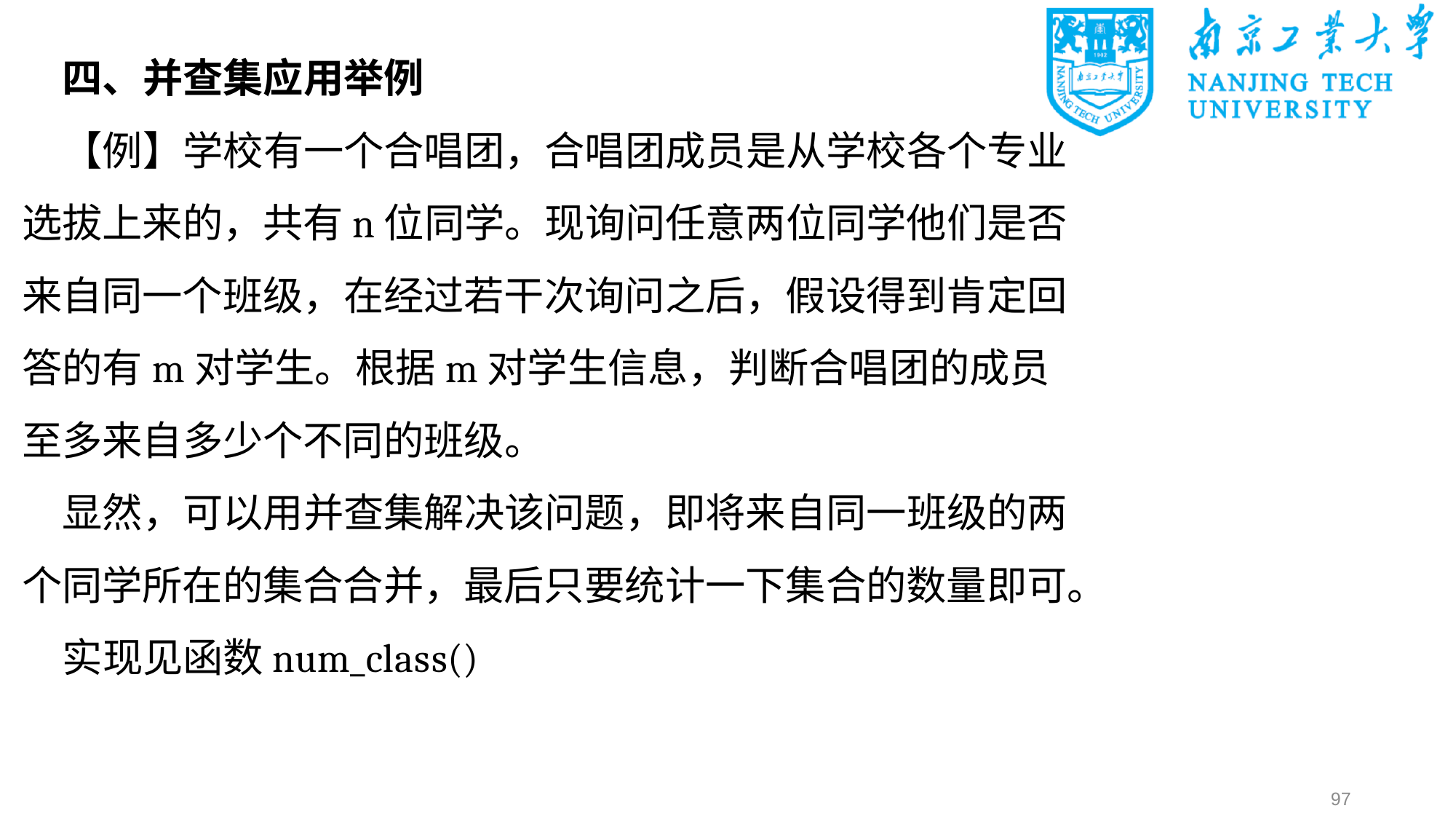

四、并查集应用举例
【例】学校有一个合唱团，合唱团成员是从学校各个专业选拔上来的，共有n位同学。现询问任意两位同学他们是否来自同一个班级，在经过若干次询问之后，假设得到肯定回答的有m对学生。根据m对学生信息，判断合唱团的成员至多来自多少个不同的班级。
显然，可以用并查集解决该问题，即将来自同一班级的两个同学所在的集合合并，最后只要统计一下集合的数量即可。
实现见函数num_class()
97